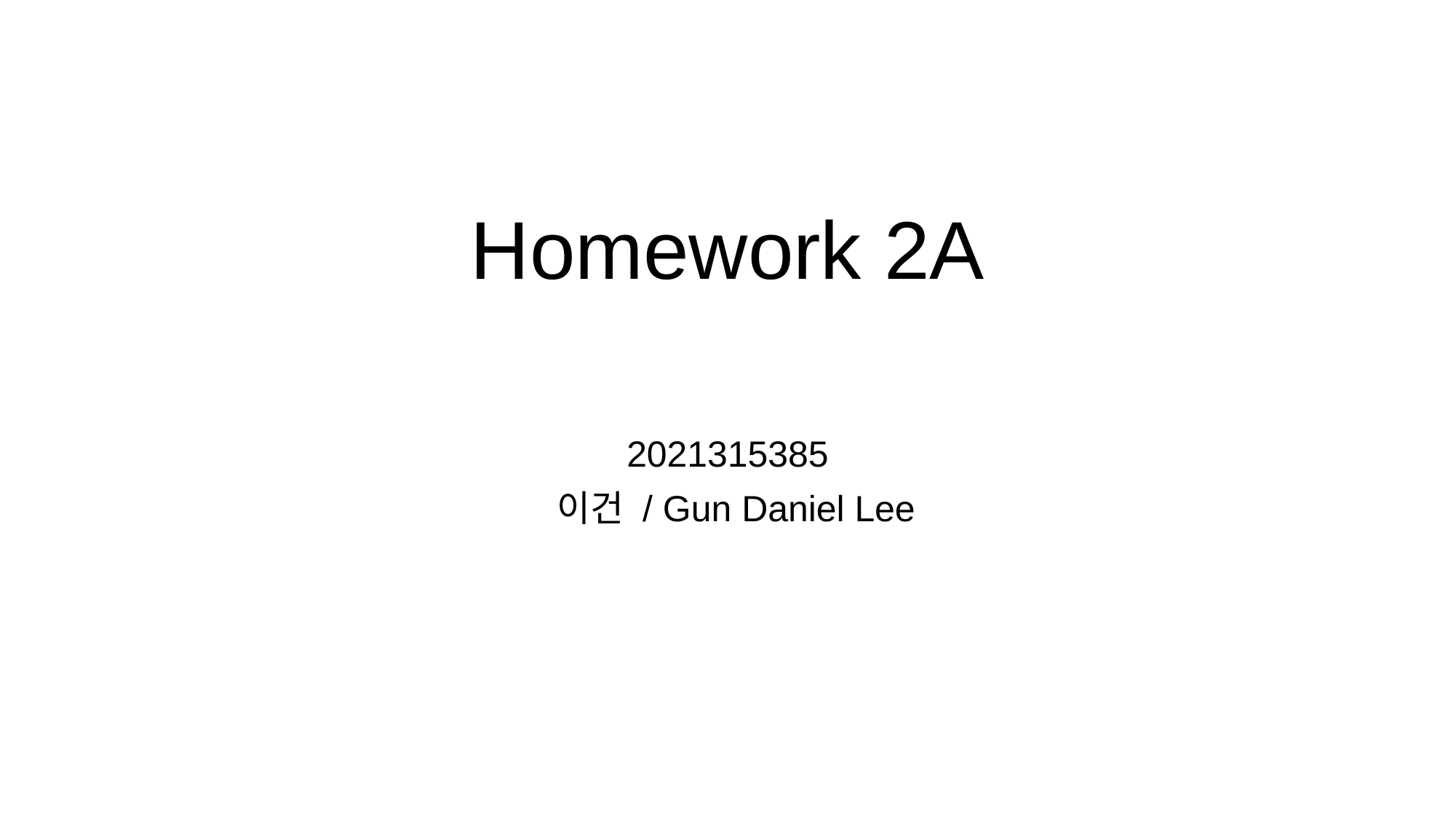

# Homework 2A
2021315385
 이건 / Gun Daniel Lee